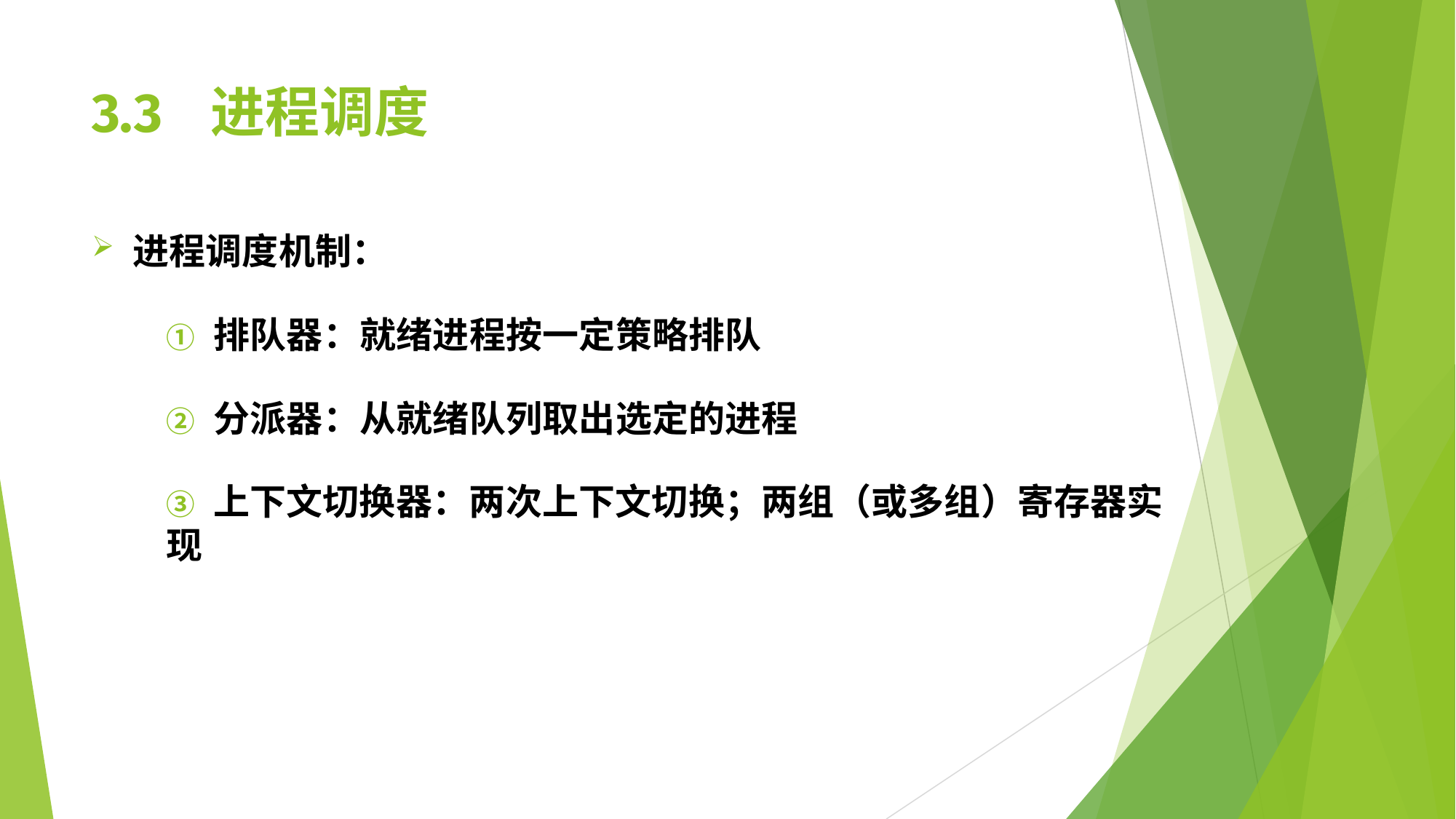

# 3.3	进程调度
进程调度机制：

① 排队器：就绪进程按一定策略排队

② 分派器：从就绪队列取出选定的进程

③ 上下文切换器：两次上下文切换；两组（或多组）寄存器实现